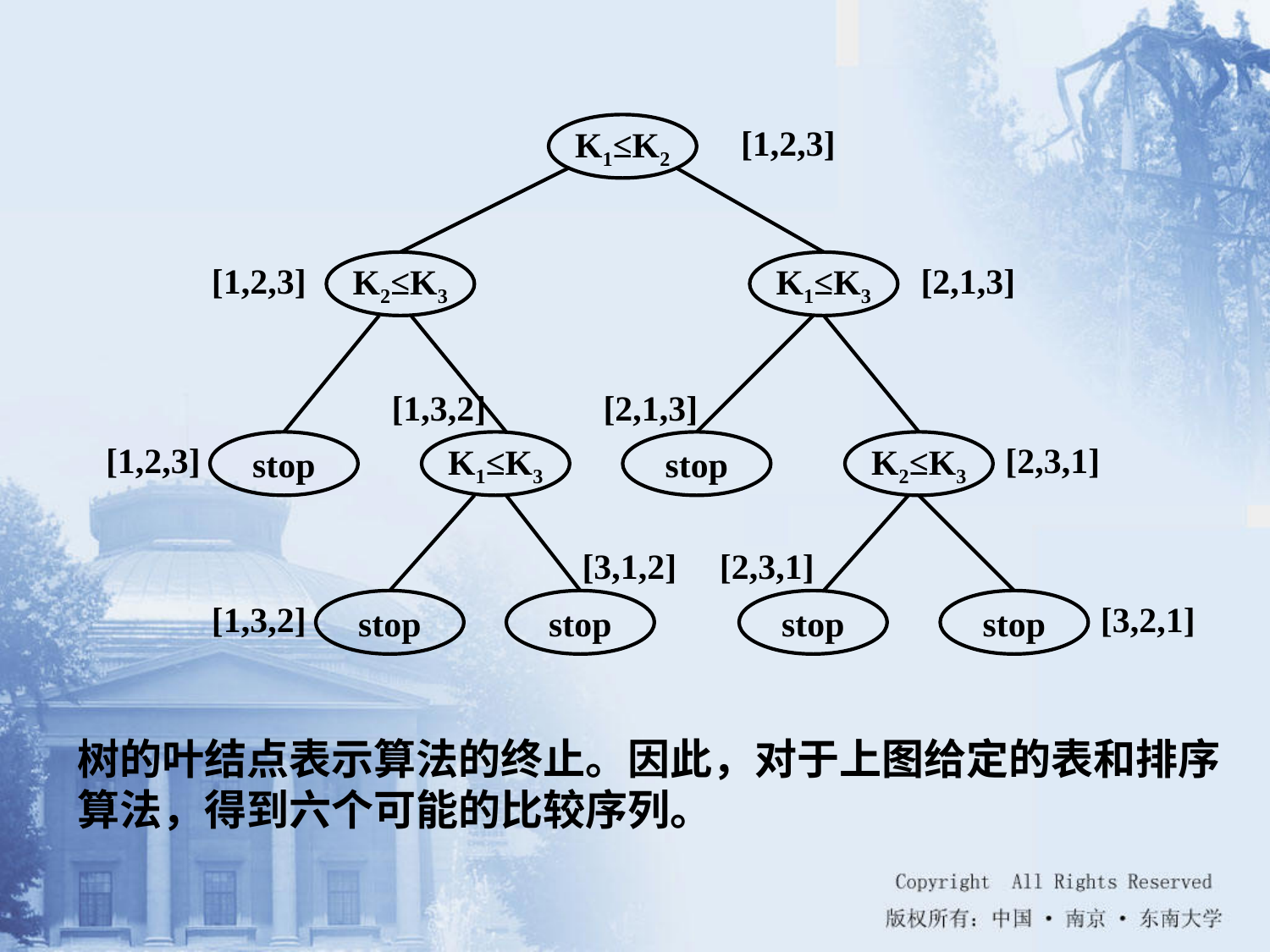

K1≤K2
[1,2,3]

[1,2,3]
K2≤K3
K1≤K3
[2,1,3]

[1,3,2]
[2,1,3]
[1,2,3]
stop
K1≤K3
stop
K2≤K3
[2,3,1]

[3,1,2]
[2,3,1]
[1,3,2]
stop
stop
stop
stop
[3,2,1]
树的叶结点表示算法的终止。因此，对于上图给定的表和排序算法，得到六个可能的比较序列。